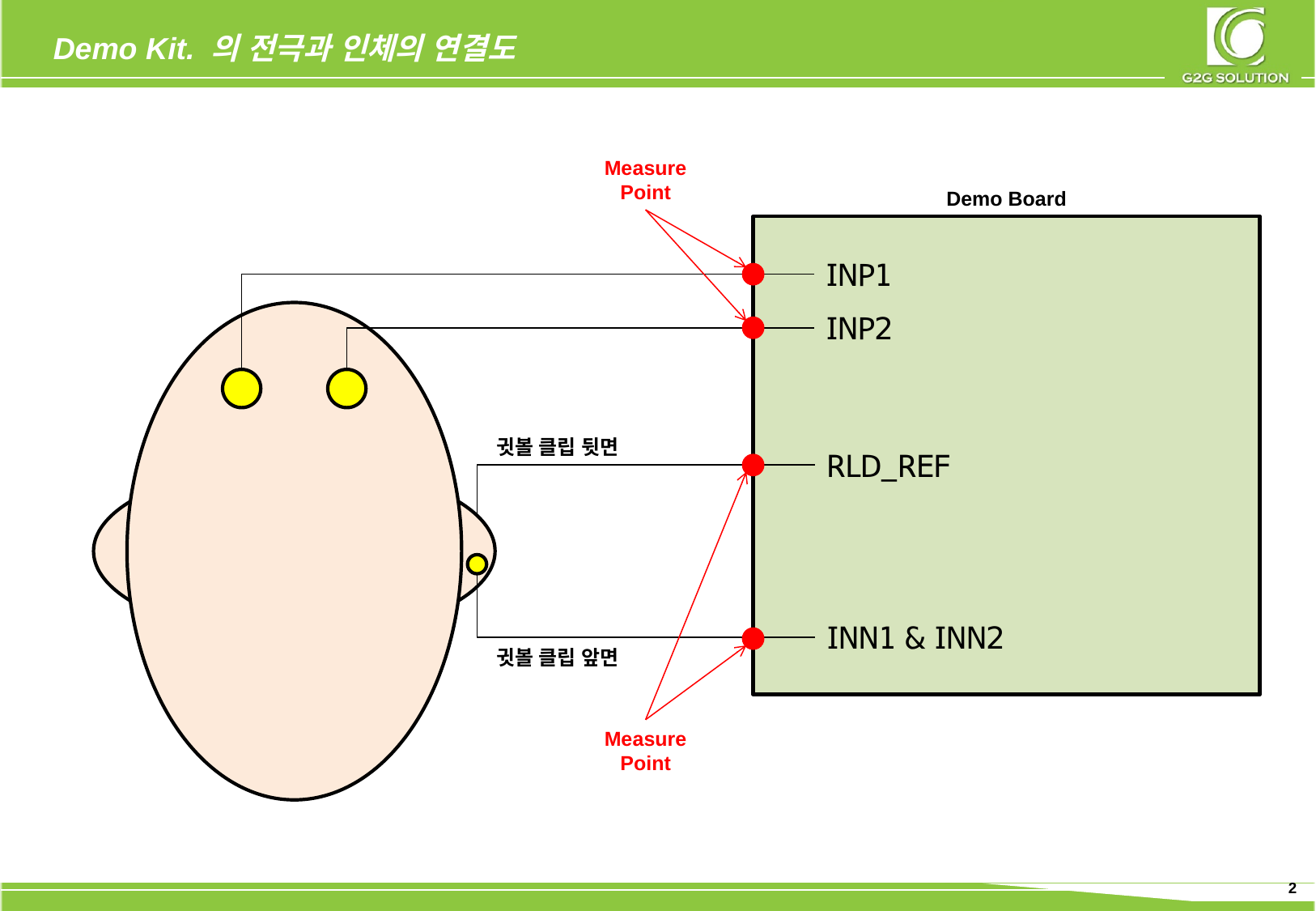

# Demo Kit. 의 전극과 인체의 연결도
Measure
Point
Demo Board

INP1

INP2

귓볼 클립 뒷면
RLD_REF

INN1 & INN2

귓볼 클립 앞면
Measure
Point
2